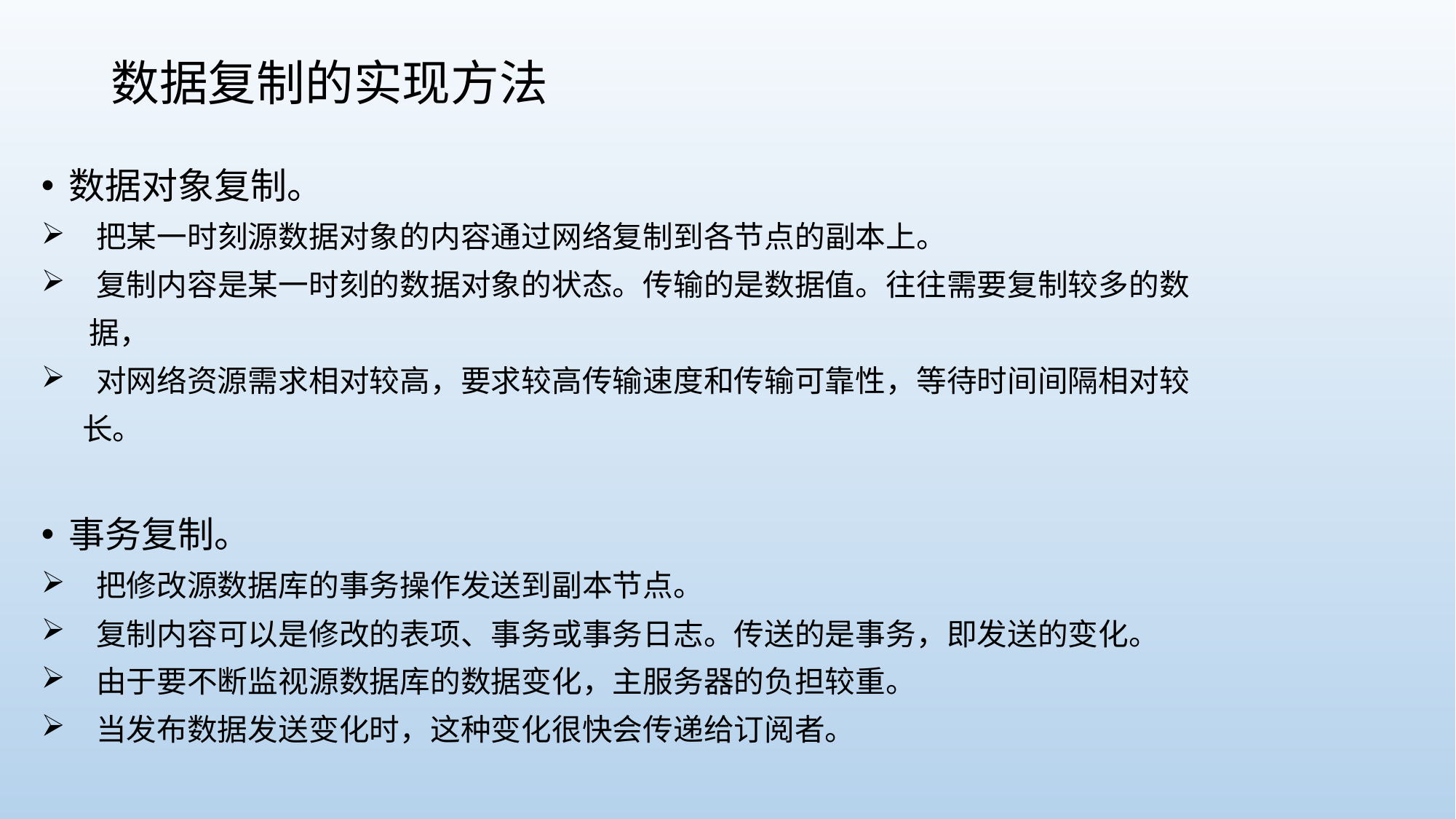

# 数据复制的实现方法
数据对象复制。
   把某一时刻源数据对象的内容通过网络复制到各节点的副本上。
   复制内容是某一时刻的数据对象的状态。传输的是数据值。往往需要复制较多的数
      据，
   对网络资源需求相对较高，要求较高传输速度和传输可靠性，等待时间间隔相对较
     长。

事务复制。
   把修改源数据库的事务操作发送到副本节点。
   复制内容可以是修改的表项、事务或事务日志。传送的是事务，即发送的变化。
   由于要不断监视源数据库的数据变化，主服务器的负担较重。
   当发布数据发送变化时，这种变化很快会传递给订阅者。